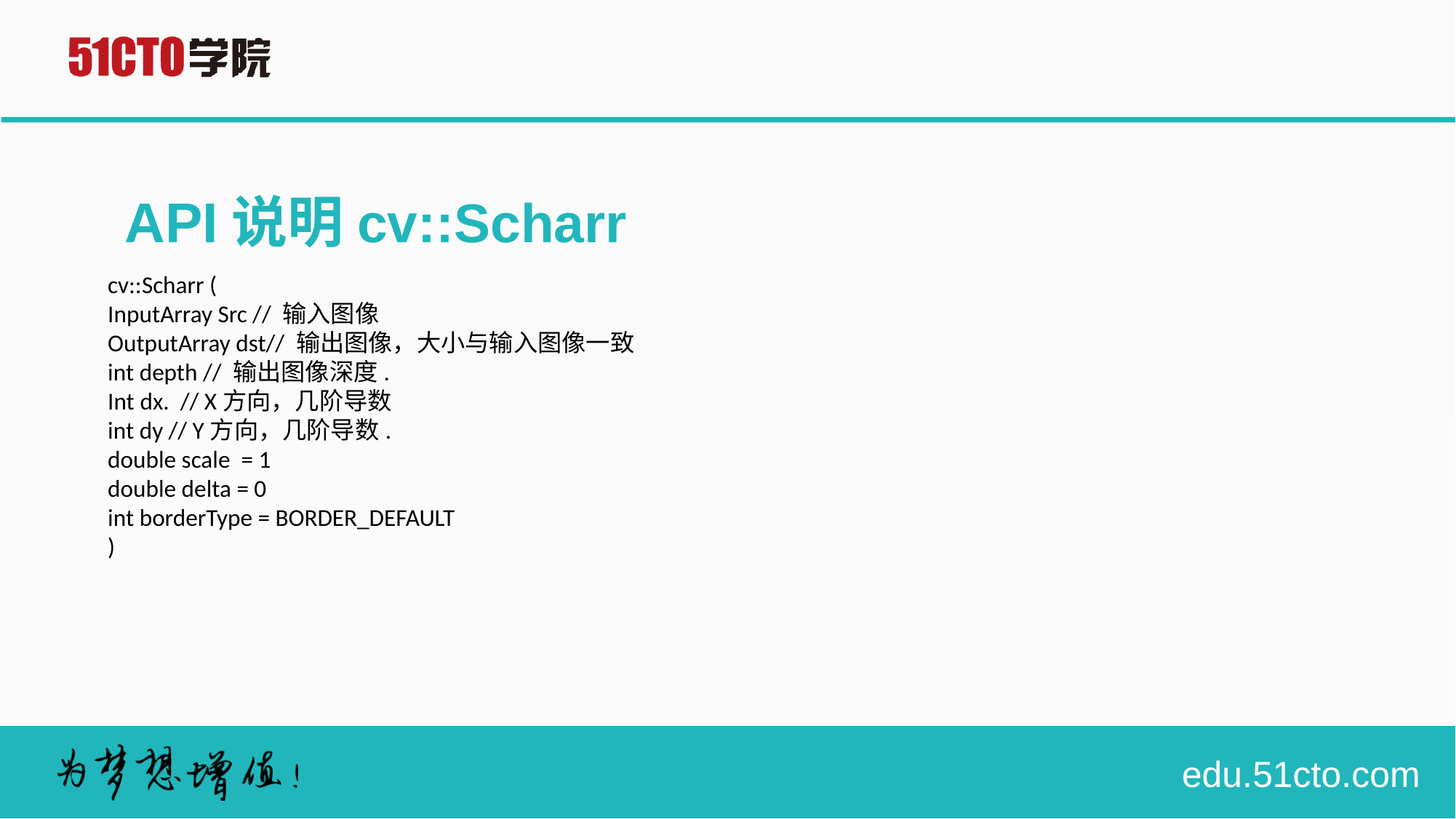

# API说明cv::Scharr
cv::Scharr (
InputArray Src // 输入图像
OutputArray dst// 输出图像，大小与输入图像一致
int depth // 输出图像深度.
Int dx.  // X方向，几阶导数
int dy // Y方向，几阶导数.
double scale  = 1
double delta = 0
int borderType = BORDER_DEFAULT
)